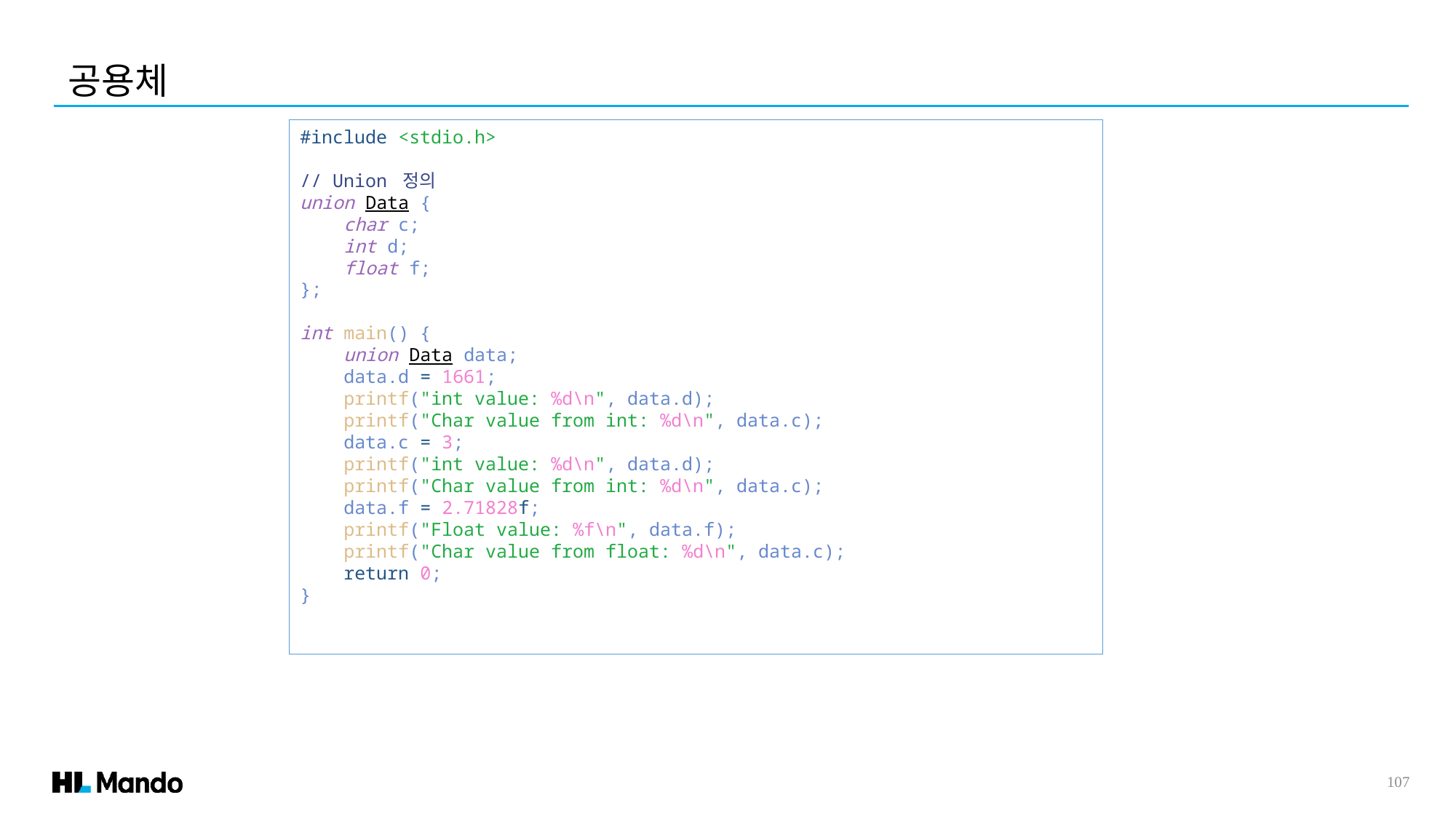

공용체
#include <stdio.h>
// Union 정의
union Data {
    char c;
    int d;
    float f;
};
int main() {
    union Data data;
    data.d = 1661;
    printf("int value: %d\n", data.d);
    printf("Char value from int: %d\n", data.c);
    data.c = 3;
    printf("int value: %d\n", data.d);
    printf("Char value from int: %d\n", data.c);
    data.f = 2.71828f;
    printf("Float value: %f\n", data.f);
    printf("Char value from float: %d\n", data.c);
    return 0;
}

107